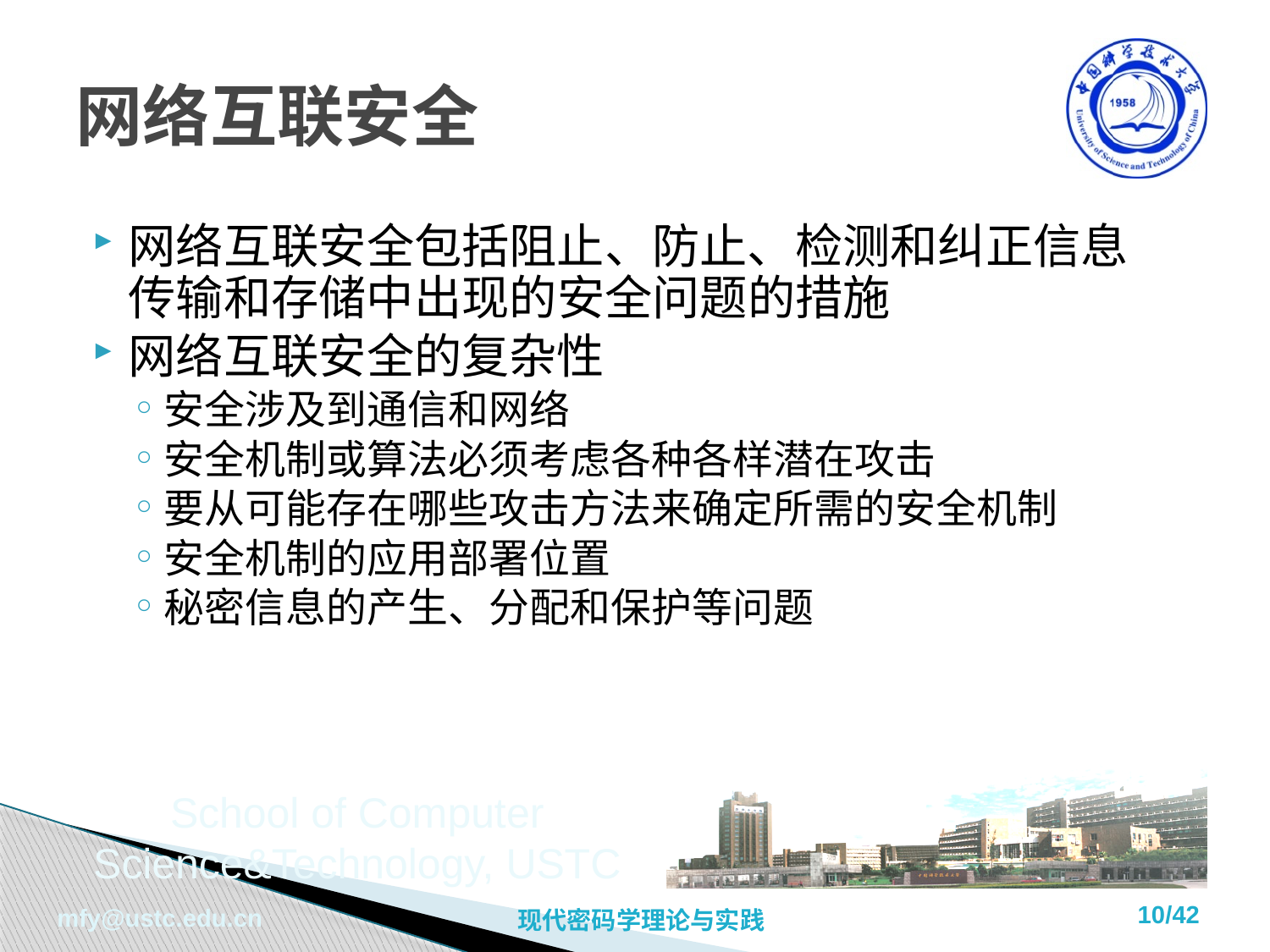

# 网络互联安全
网络互联安全包括阻止、防止、检测和纠正信息传输和存储中出现的安全问题的措施
网络互联安全的复杂性
安全涉及到通信和网络
安全机制或算法必须考虑各种各样潜在攻击
要从可能存在哪些攻击方法来确定所需的安全机制
安全机制的应用部署位置
秘密信息的产生、分配和保护等问题